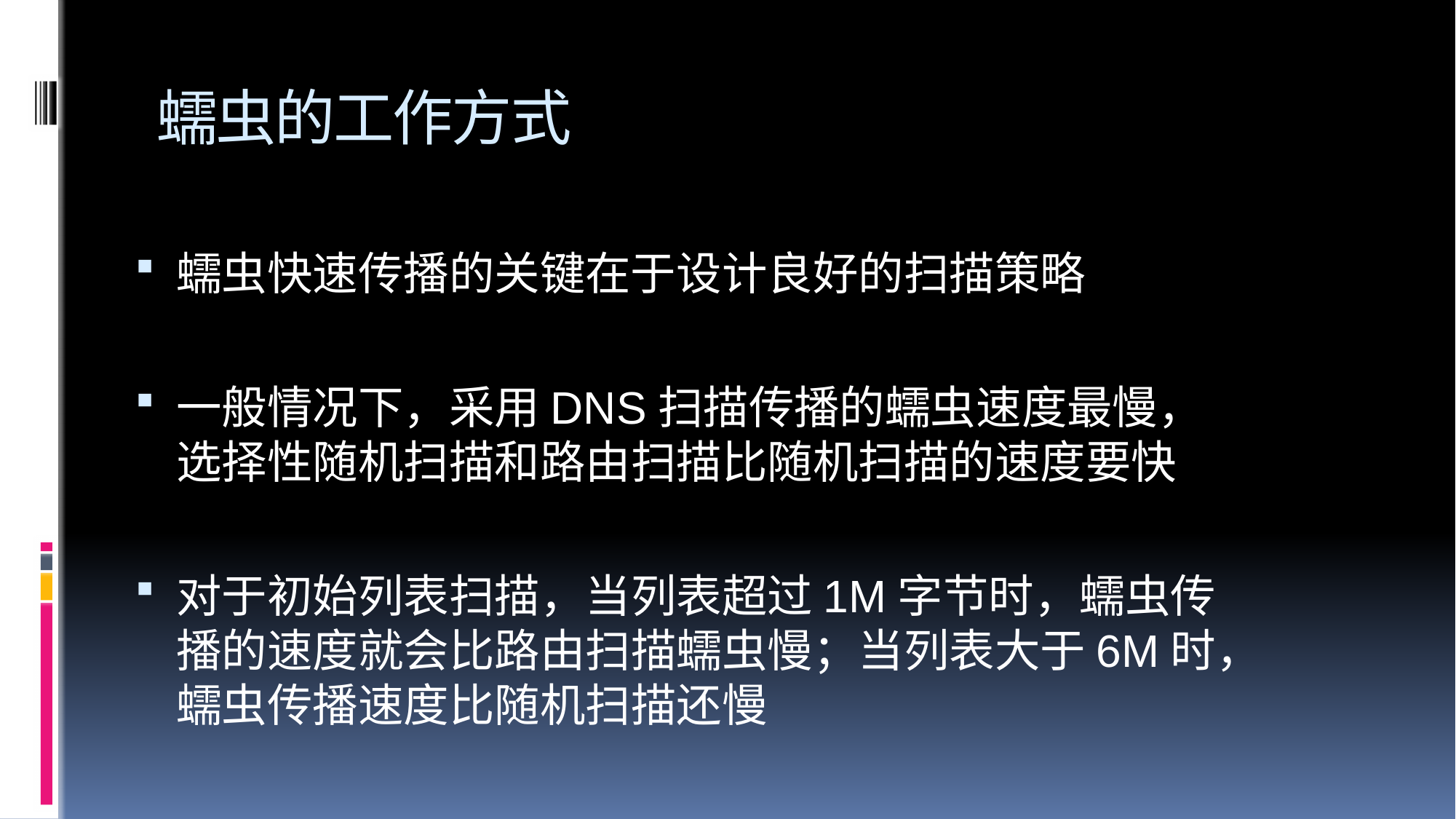

# 蠕虫的工作方式
蠕虫快速传播的关键在于设计良好的扫描策略

一般情况下，采用DNS扫描传播的蠕虫速度最慢，选择性随机扫描和路由扫描比随机扫描的速度要快

对于初始列表扫描，当列表超过1M字节时，蠕虫传播的速度就会比路由扫描蠕虫慢；当列表大于6M时，蠕虫传播速度比随机扫描还慢